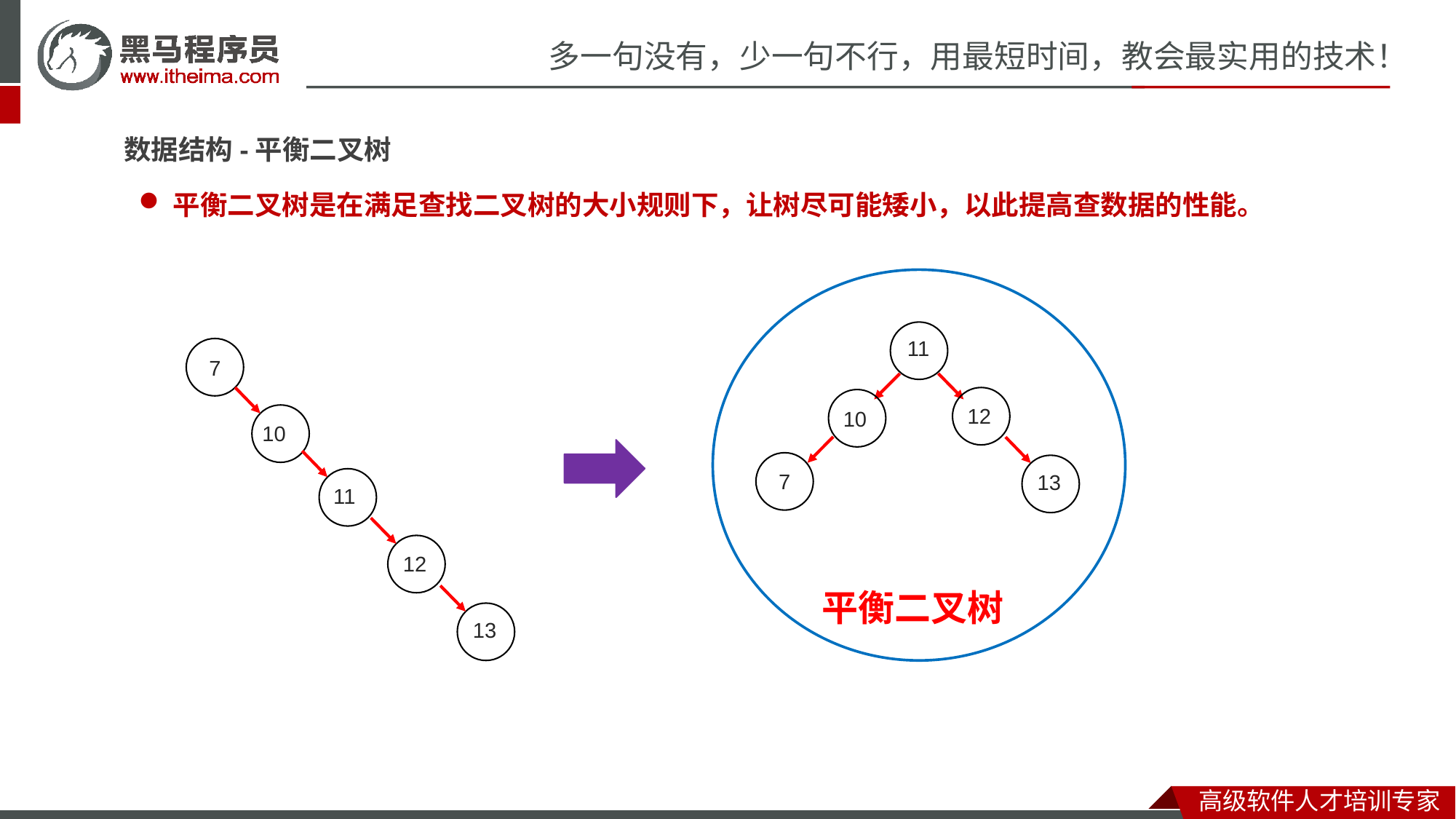

数据结构-平衡二叉树
平衡二叉树是在满足查找二叉树的大小规则下，让树尽可能矮小，以此提高查数据的性能。

11
7

12
10

10

7

13

11

12
平衡二叉树

13